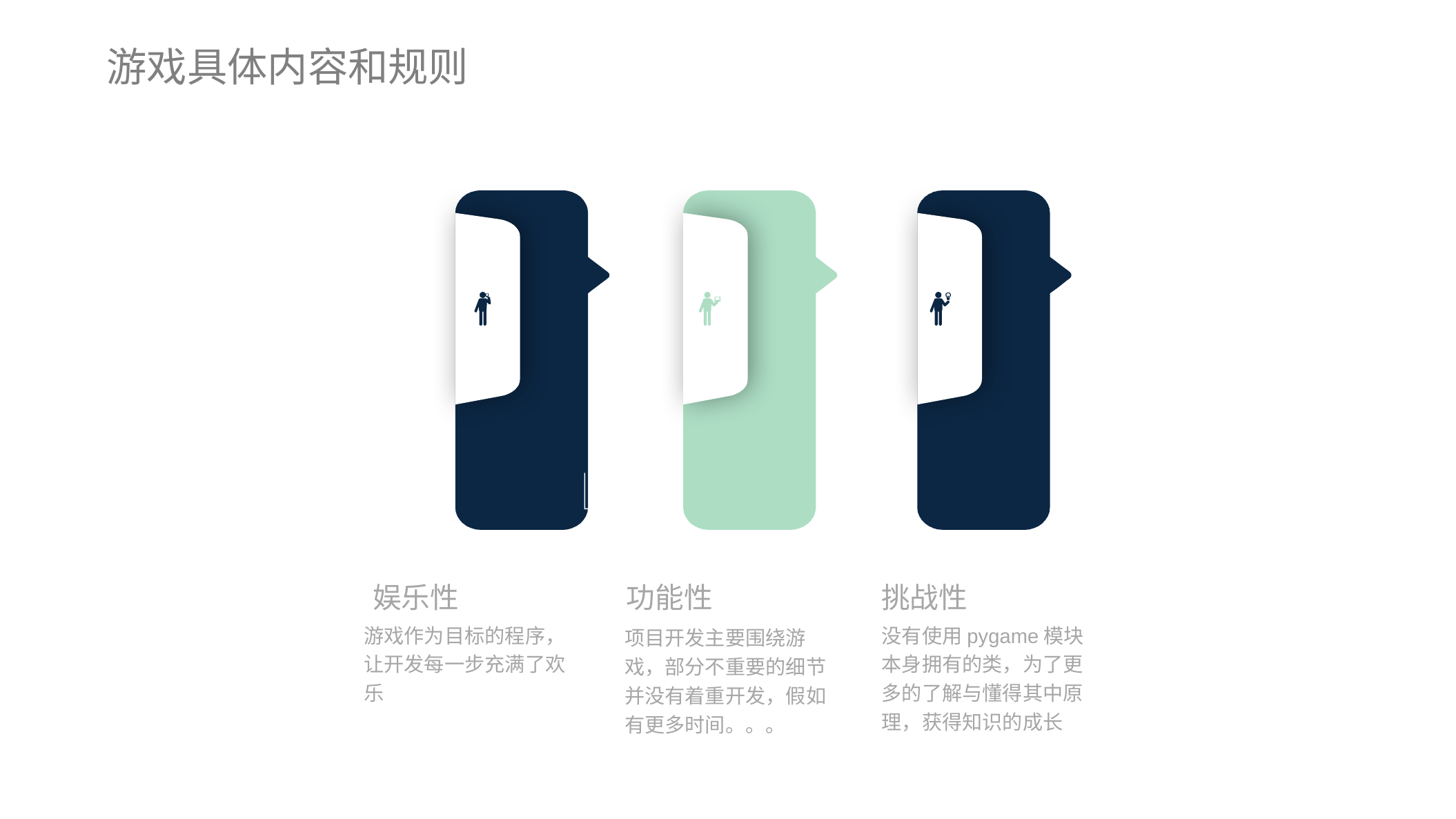

游戏具体内容和规则

娱乐性
功能性
挑战性
游戏作为目标的程序，让开发每一步充满了欢乐
没有使用pygame模块本身拥有的类，为了更多的了解与懂得其中原理，获得知识的成长
项目开发主要围绕游戏，部分不重要的细节并没有着重开发，假如有更多时间。。。